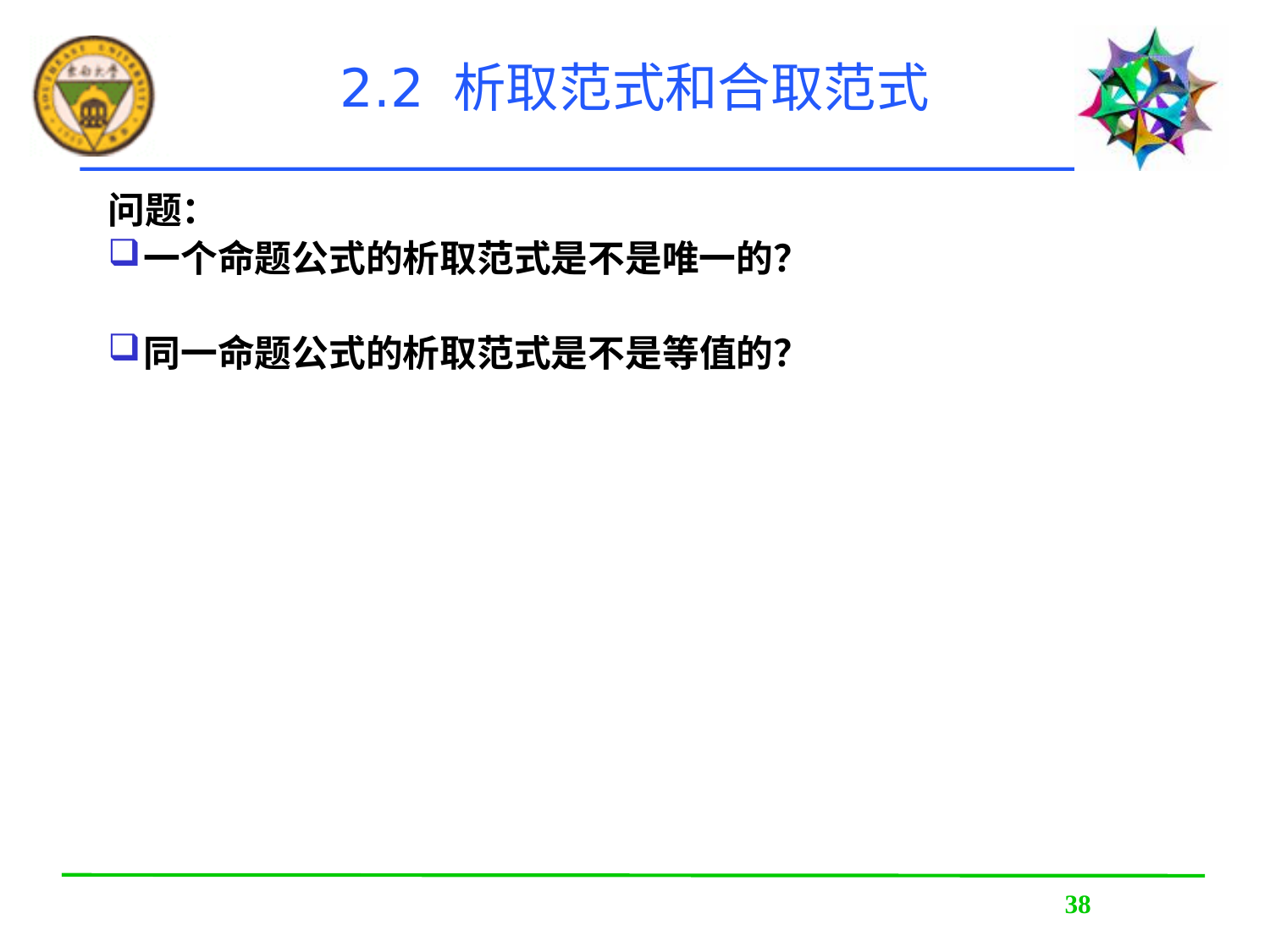

# 2.2 析取范式和合取范式
问题：
一个命题公式的析取范式是不是唯一的？

同一命题公式的析取范式是不是等值的？